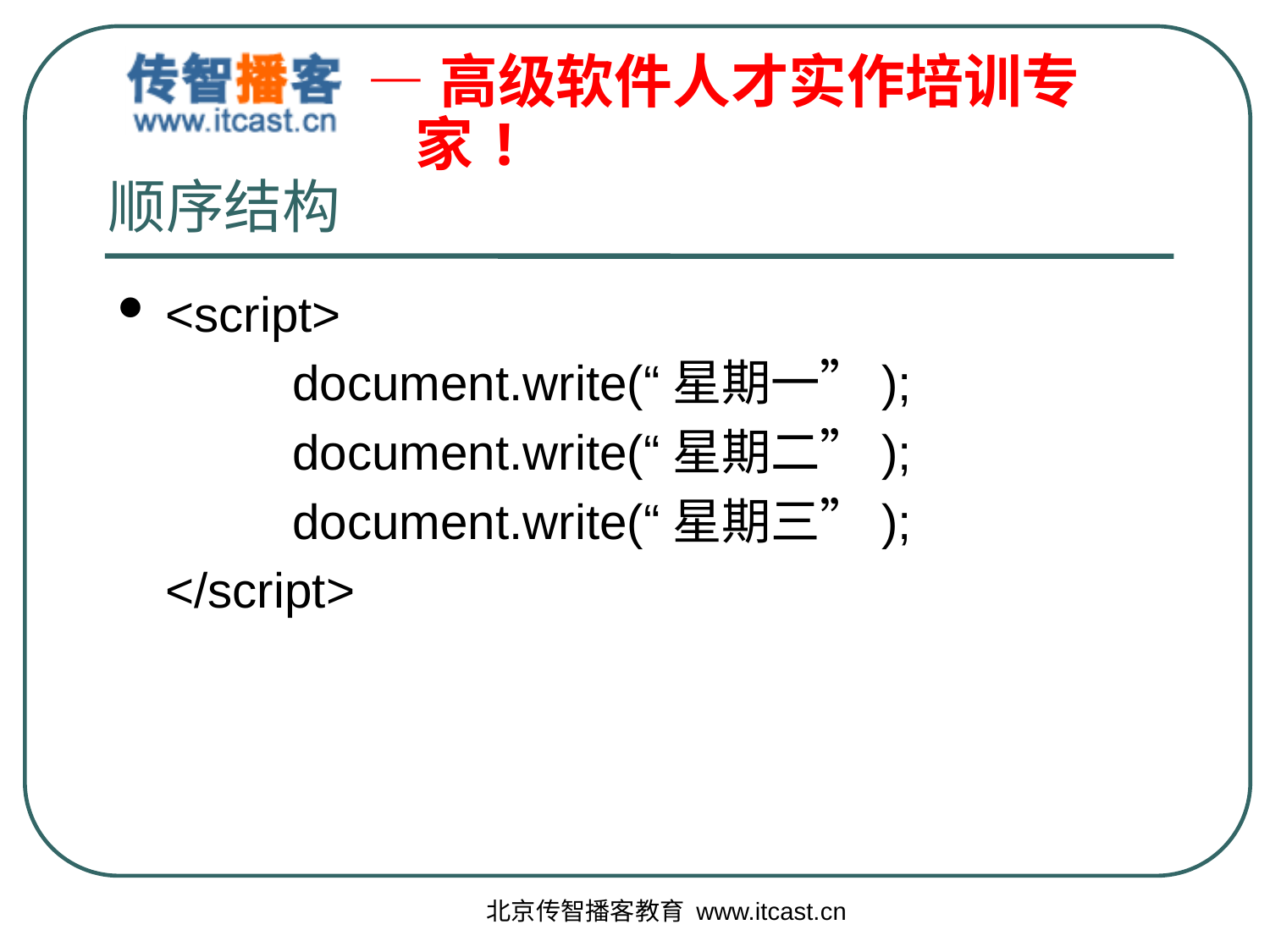

# 顺序结构
<script>
		document.write(“星期一”);
		document.write(“星期二”);
		document.write(“星期三”);
	</script>
北京传智播客教育 www.itcast.cn